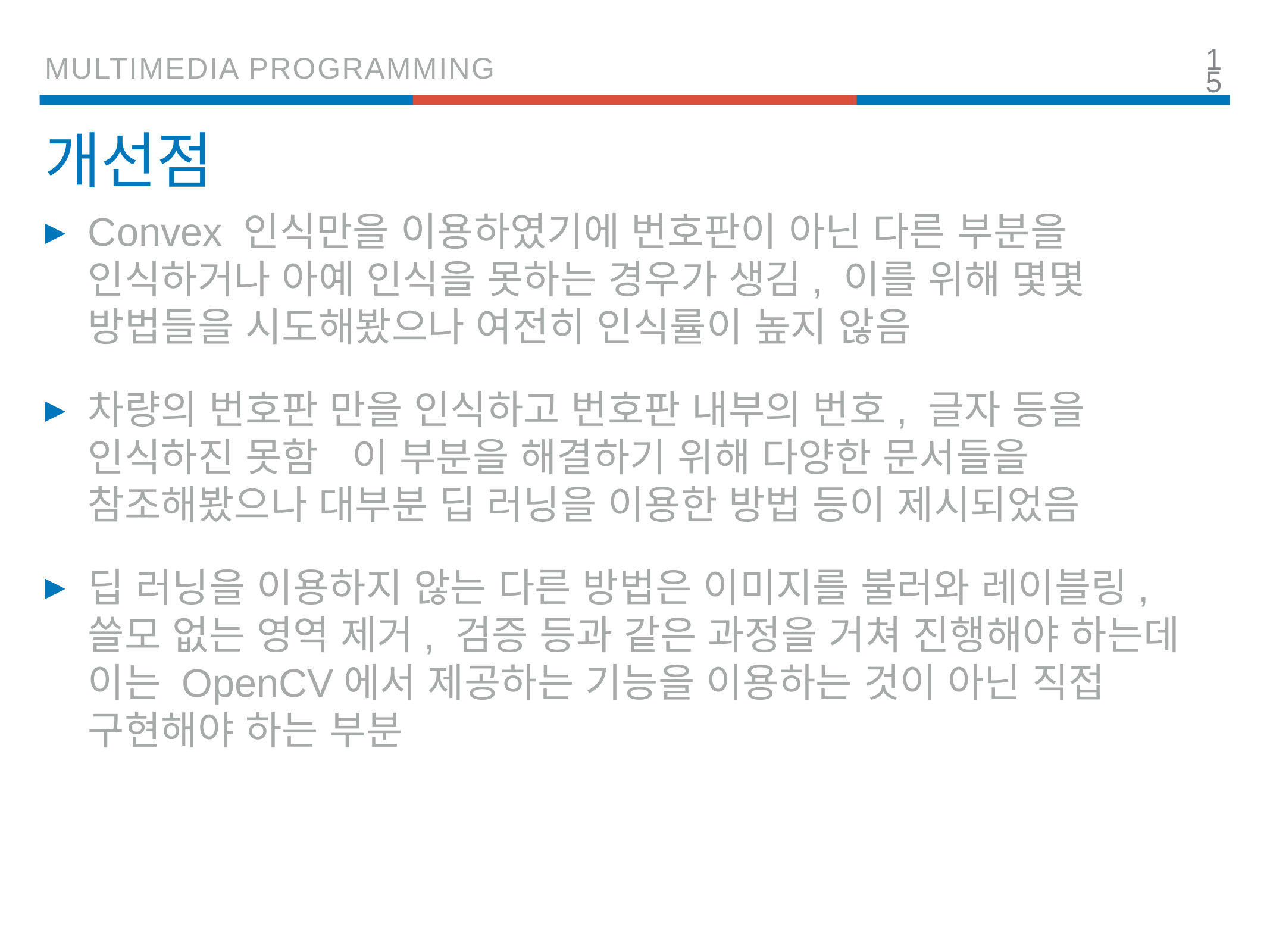

15
Multimedia programming

# 개선점
Convex 인식만을 이용하였기에 번호판이 아닌 다른 부분을 인식하거나 아예 인식을 못하는 경우가 생김, 이를 위해 몇몇 방법들을 시도해봤으나 여전히 인식률이 높지 않음
차량의 번호판 만을 인식하고 번호판 내부의 번호, 글자 등을 인식하진 못함   이 부분을 해결하기 위해 다양한 문서들을 참조해봤으나 대부분 딥 러닝을 이용한 방법 등이 제시되었음
딥 러닝을 이용하지 않는 다른 방법은 이미지를 불러와 레이블링, 쓸모 없는 영역 제거, 검증 등과 같은 과정을 거쳐 진행해야 하는데 이는 OpenCV에서 제공하는 기능을 이용하는 것이 아닌 직접 구현해야 하는 부분